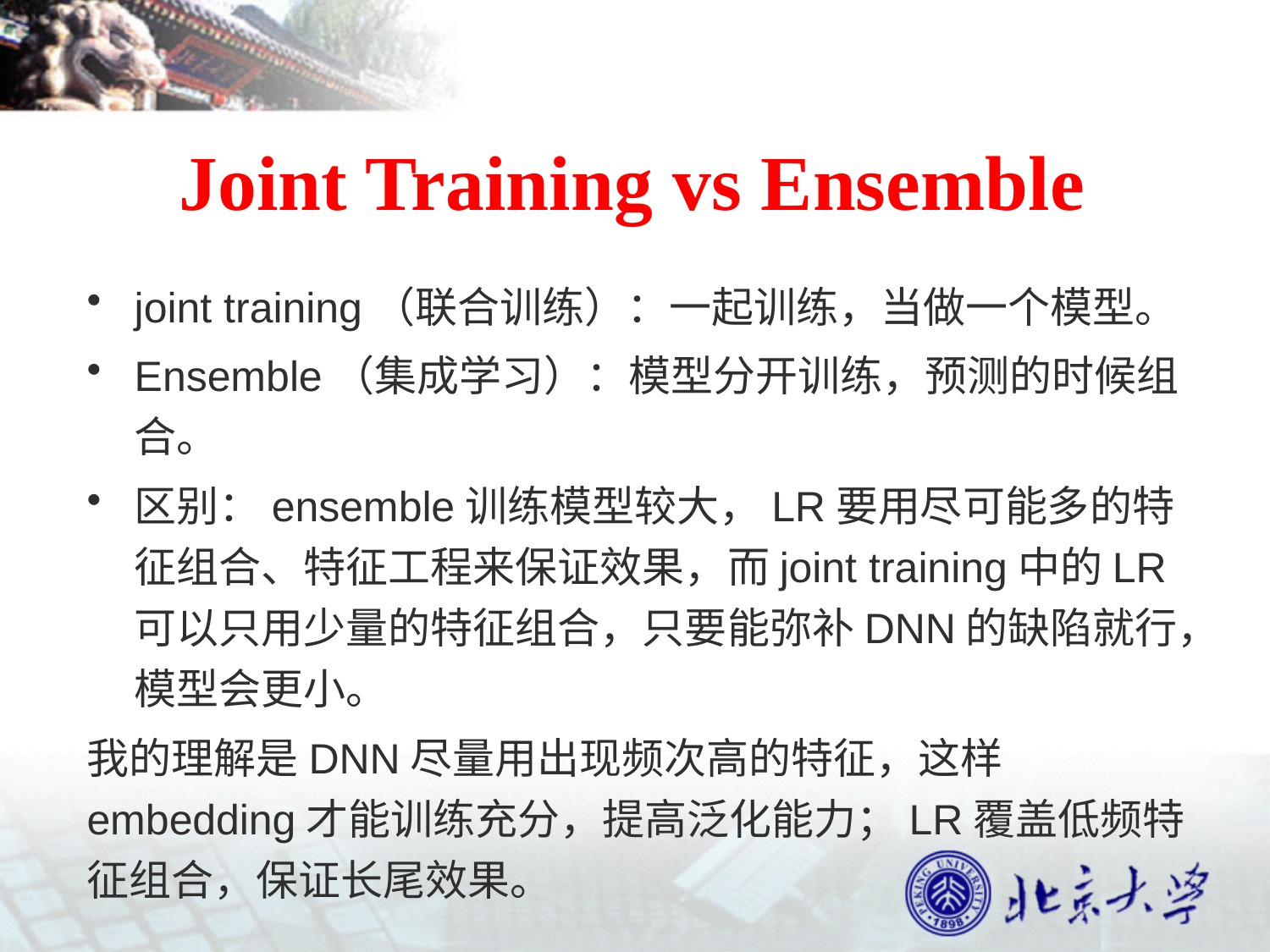

# Joint Training vs Ensemble
joint training（联合训练）：一起训练，当做一个模型。
Ensemble（集成学习）：模型分开训练，预测的时候组合。
区别：ensemble训练模型较大，LR要用尽可能多的特征组合、特征工程来保证效果，而joint training中的LR可以只用少量的特征组合，只要能弥补DNN的缺陷就行，模型会更小。
我的理解是DNN尽量用出现频次高的特征，这样embedding才能训练充分，提高泛化能力；LR覆盖低频特征组合，保证长尾效果。